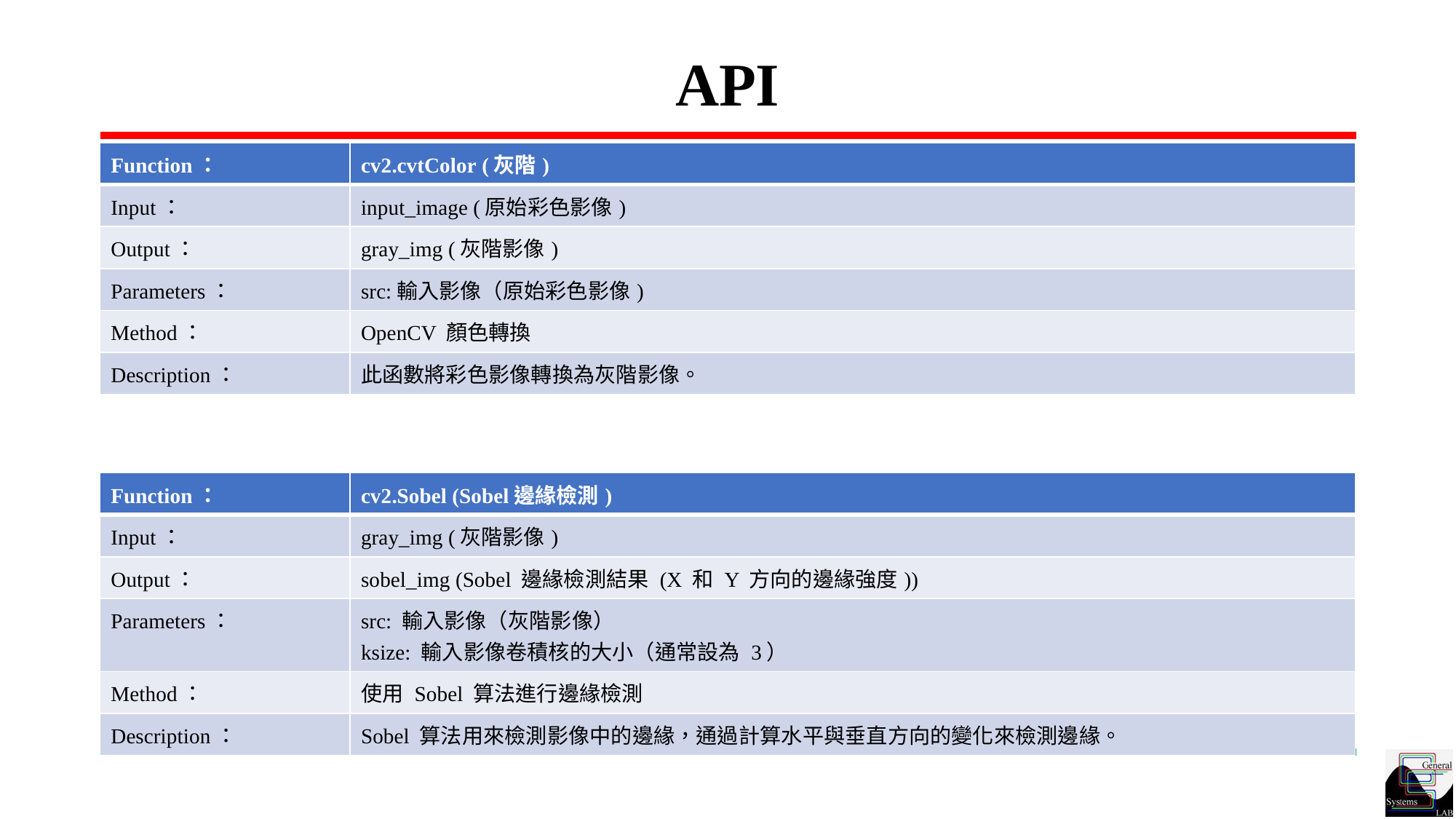

API

| Function： | cv2.cvtColor (灰階) |
| --- | --- |
| Input： | input\_image (原始彩色影像) |
| Output： | gray\_img (灰階影像) |
| Parameters： | src:輸入影像（原始彩色影像) |
| Method： | OpenCV 顏色轉換 |
| Description： | 此函數將彩色影像轉換為灰階影像。 |
| Function： | cv2.Sobel (Sobel邊緣檢測) |
| --- | --- |
| Input： | gray\_img (灰階影像) |
| Output： | sobel\_img (Sobel 邊緣檢測結果 (X 和 Y 方向的邊緣強度)) |
| Parameters： | src: 輸入影像（灰階影像） ksize: 輸入影像卷積核的大小（通常設為 3） |
| Method： | 使用 Sobel 算法進行邊緣檢測 |
| Description： | Sobel 算法用來檢測影像中的邊緣，通過計算水平與垂直方向的變化來檢測邊緣。 |